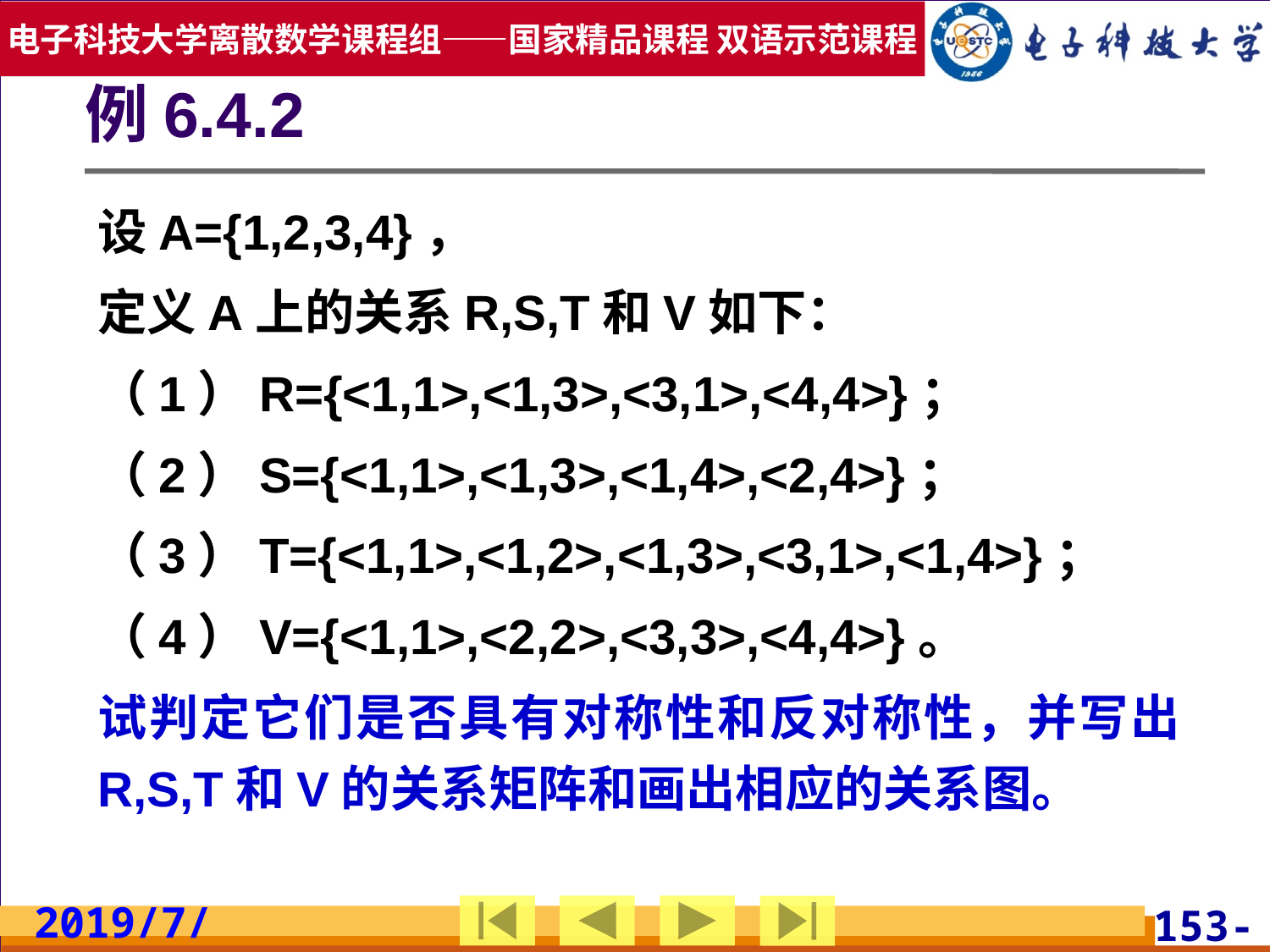

# 例6.4.2
设A={1,2,3,4}，
定义A上的关系R,S,T和V如下：
（1）R={<1,1>,<1,3>,<3,1>,<4,4>}；
（2）S={<1,1>,<1,3>,<1,4>,<2,4>}；
（3）T={<1,1>,<1,2>,<1,3>,<3,1>,<1,4>}；
（4）V={<1,1>,<2,2>,<3,3>,<4,4>}。
试判定它们是否具有对称性和反对称性，并写出R,S,T和V的关系矩阵和画出相应的关系图。
2019/7/3